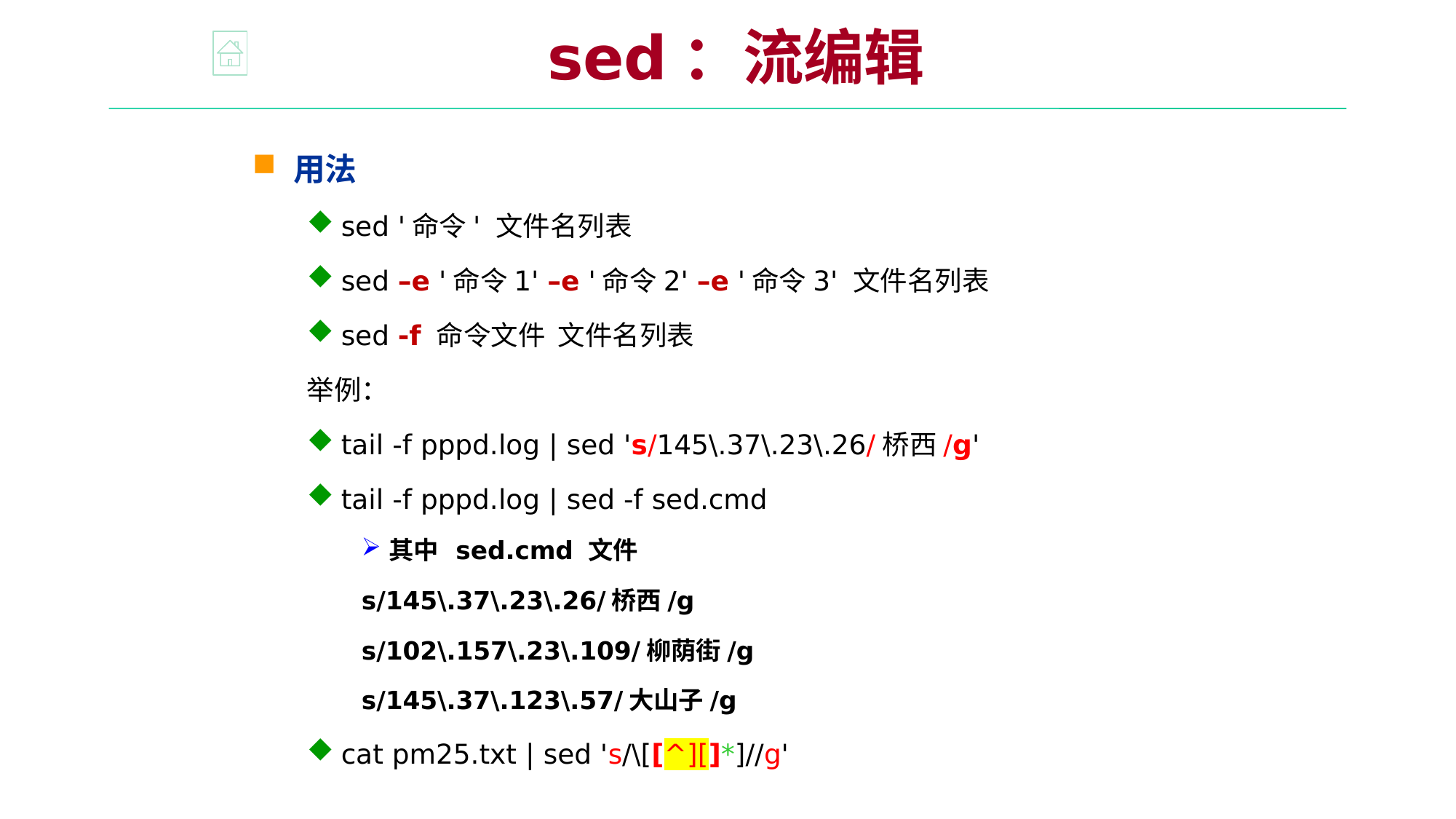

sed：流编辑

用法
sed '命令' 文件名列表
sed –e '命令1' –e '命令2' –e '命令3' 文件名列表
sed -f 命令文件  文件名列表
举例：
tail -f pppd.log | sed 's/145\.37\.23\.26/桥西/g'
tail -f pppd.log | sed -f sed.cmd
其中  sed.cmd 文件
s/145\.37\.23\.26/桥西/g
s/102\.157\.23\.109/柳荫街/g
s/145\.37\.123\.57/大山子/g
cat pm25.txt | sed 's/\[[^][]*]//g'